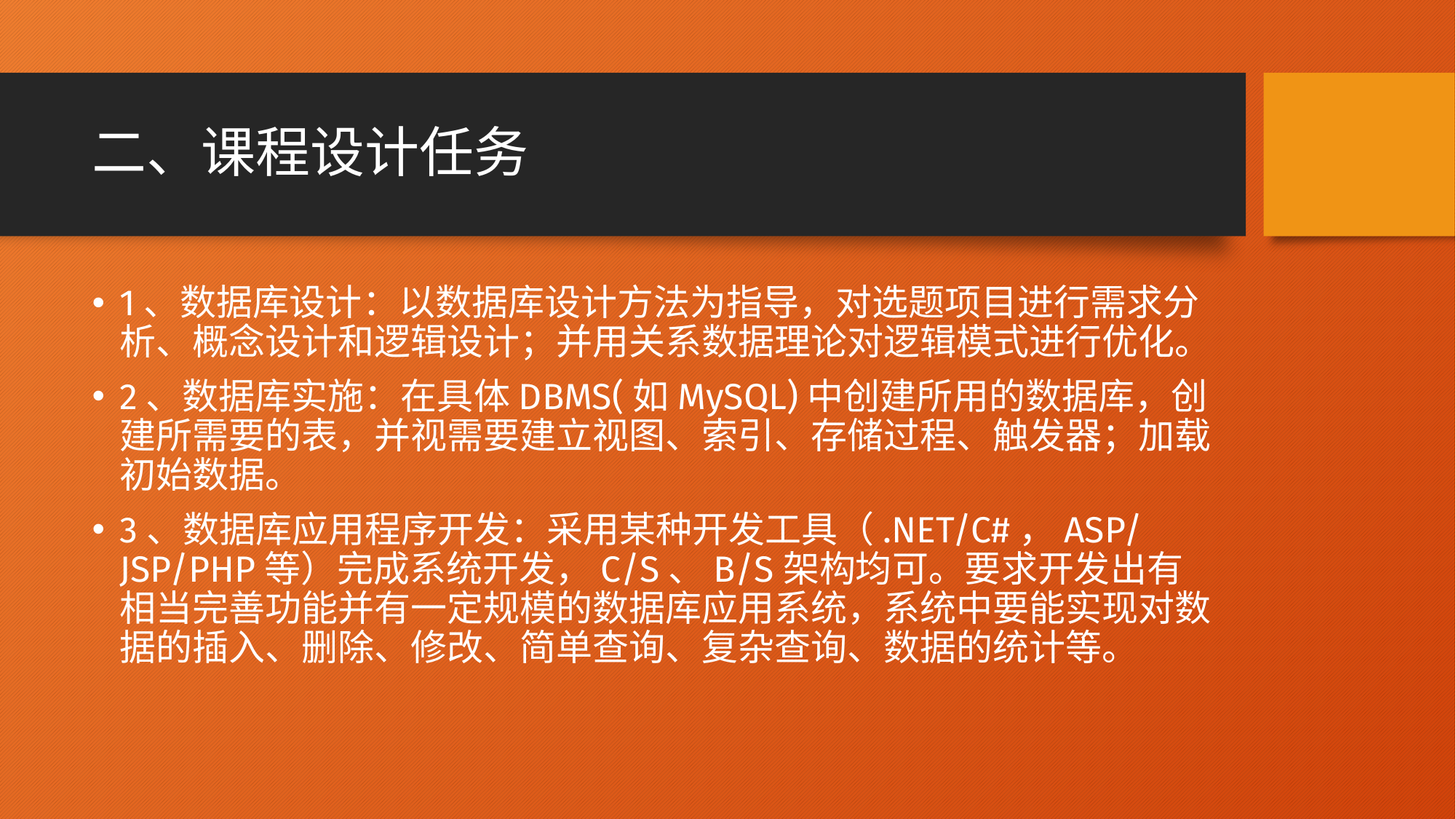

# 二、课程设计任务
1、数据库设计：以数据库设计方法为指导，对选题项目进行需求分析、概念设计和逻辑设计；并用关系数据理论对逻辑模式进行优化。
2、数据库实施：在具体DBMS(如MySQL)中创建所用的数据库，创建所需要的表，并视需要建立视图、索引、存储过程、触发器；加载初始数据。
3、数据库应用程序开发：采用某种开发工具（.NET/C#，ASP/JSP/PHP等）完成系统开发，C/S、B/S架构均可。要求开发出有相当完善功能并有一定规模的数据库应用系统，系统中要能实现对数据的插入、删除、修改、简单查询、复杂查询、数据的统计等。